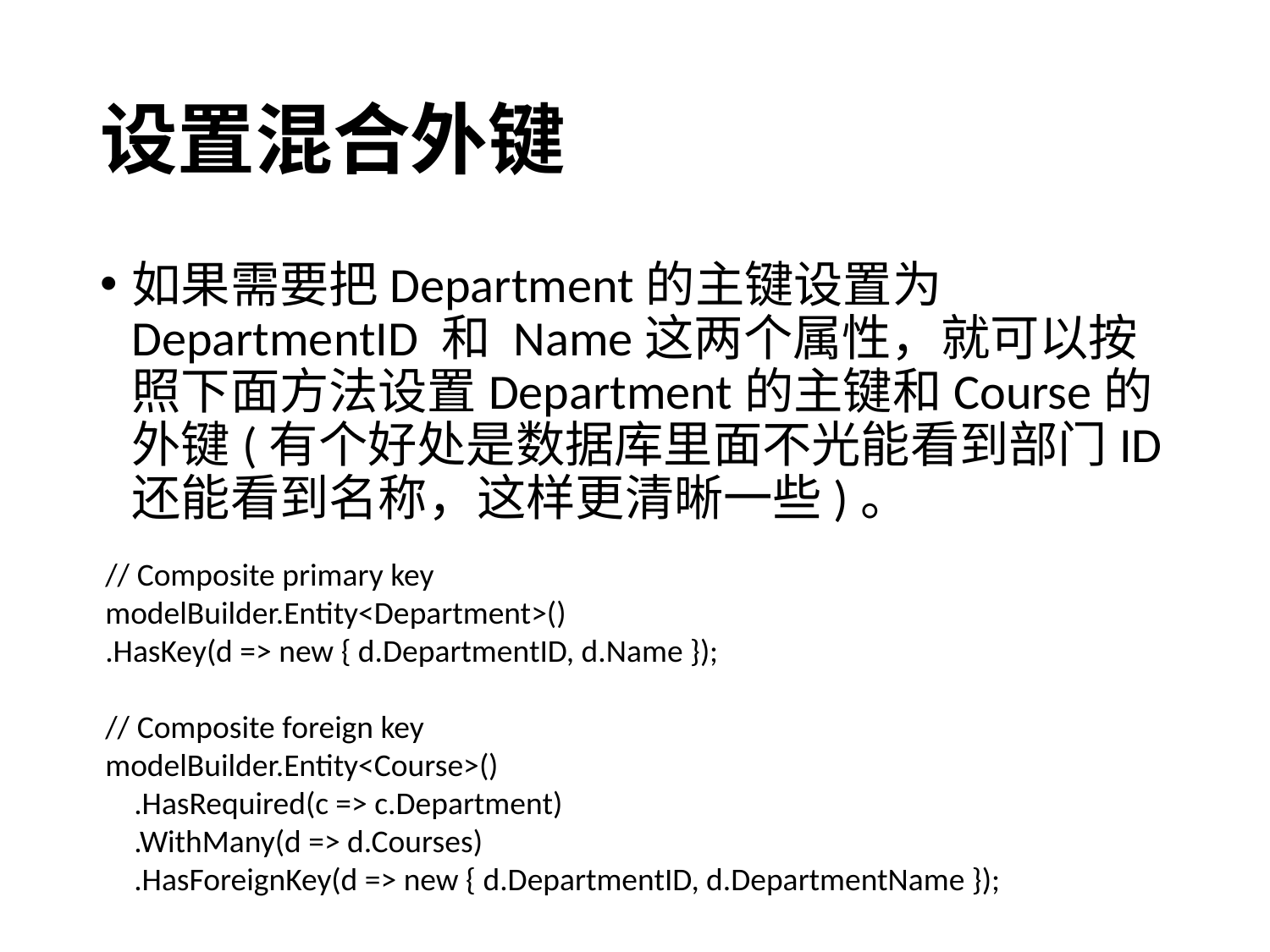

# 设置混合外键
如果需要把Department的主键设置为DepartmentID 和 Name这两个属性，就可以按照下面方法设置Department的主键和Course的外键(有个好处是数据库里面不光能看到部门ID还能看到名称，这样更清晰一些)。
// Composite primary key
modelBuilder.Entity<Department>()
.HasKey(d => new { d.DepartmentID, d.Name });

// Composite foreign key
modelBuilder.Entity<Course>()
    .HasRequired(c => c.Department)
    .WithMany(d => d.Courses)
    .HasForeignKey(d => new { d.DepartmentID, d.DepartmentName });